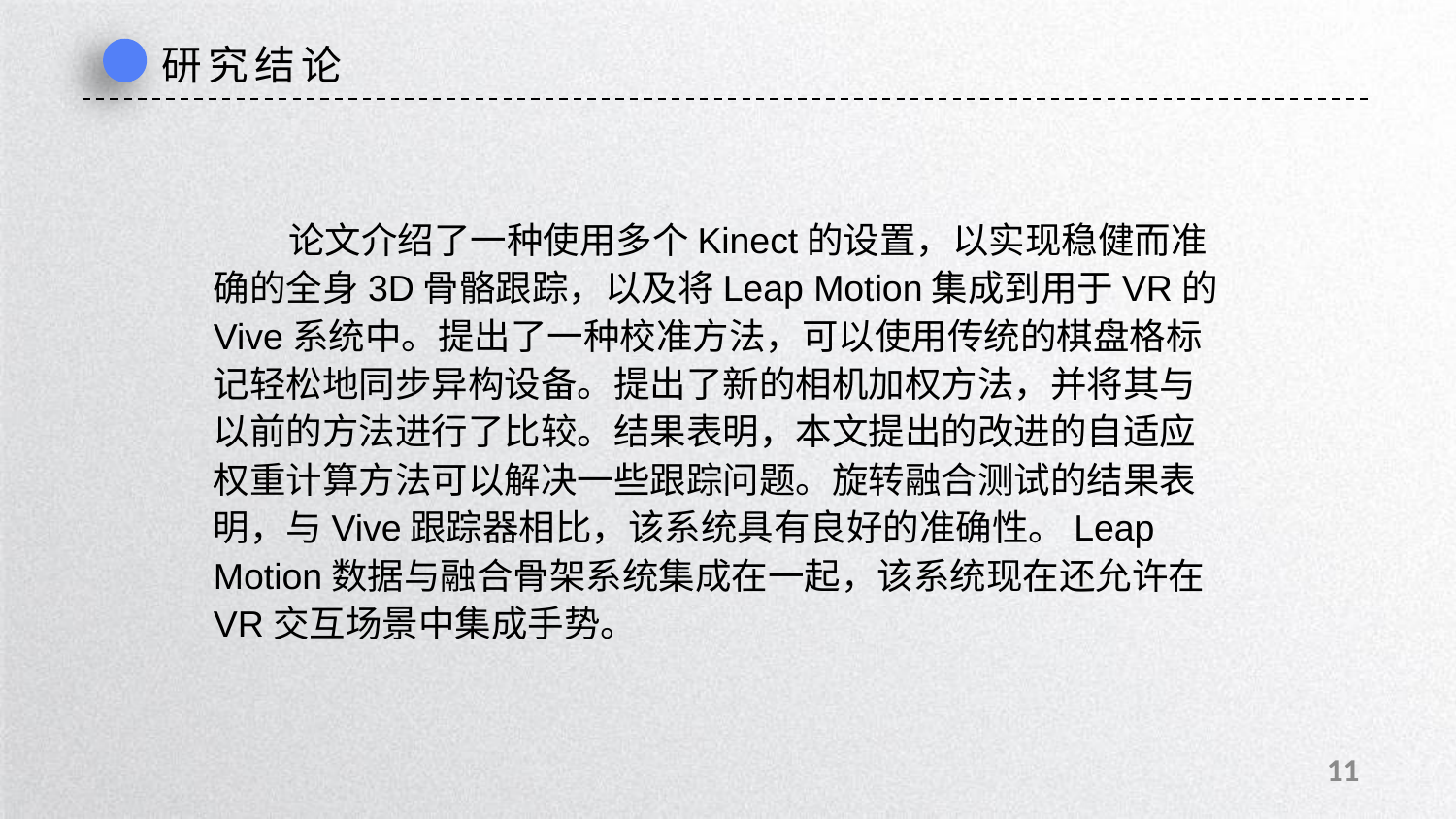

研究结论

        论文介绍了一种使用多个Kinect的设置，以实现稳健而准确的全身3D骨骼跟踪，以及将Leap Motion集成到用于VR的Vive系统中。提出了一种校准方法，可以使用传统的棋盘格标记轻松地同步异构设备。提出了新的相机加权方法，并将其与以前的方法进行了比较。结果表明，本文提出的改进的自适应权重计算方法可以解决一些跟踪问题。旋转融合测试的结果表明，与Vive跟踪器相比，该系统具有良好的准确性。Leap Motion数据与融合骨架系统集成在一起，该系统现在还允许在VR交互场景中集成手势。
11